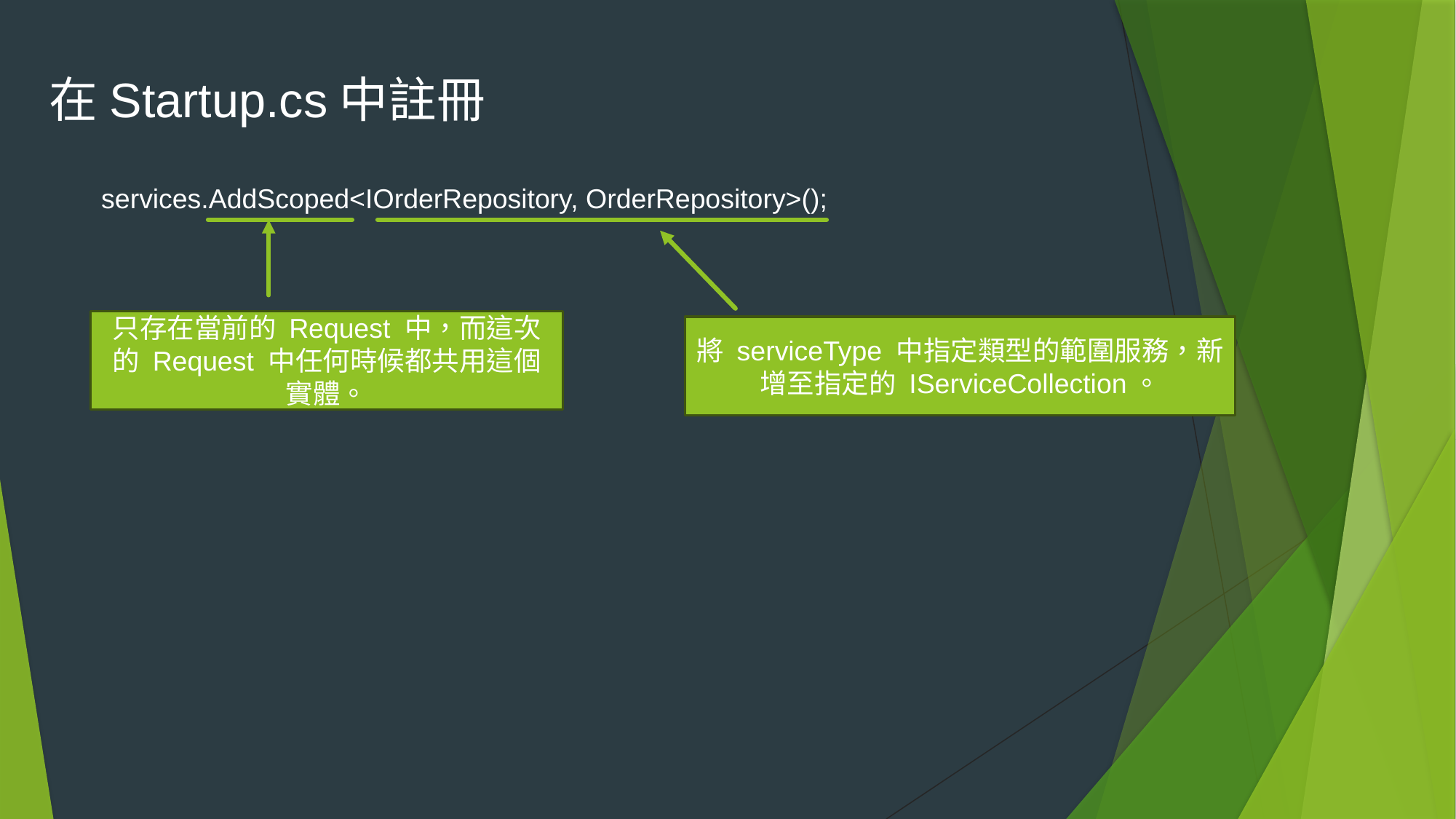

在Startup.cs中註冊
services.AddScoped<IOrderRepository, OrderRepository>();
只存在當前的 Request 中，而這次的 Request 中任何時候都共用這個實體。
將 serviceType 中指定類型的範圍服務，新增至指定的 IServiceCollection。